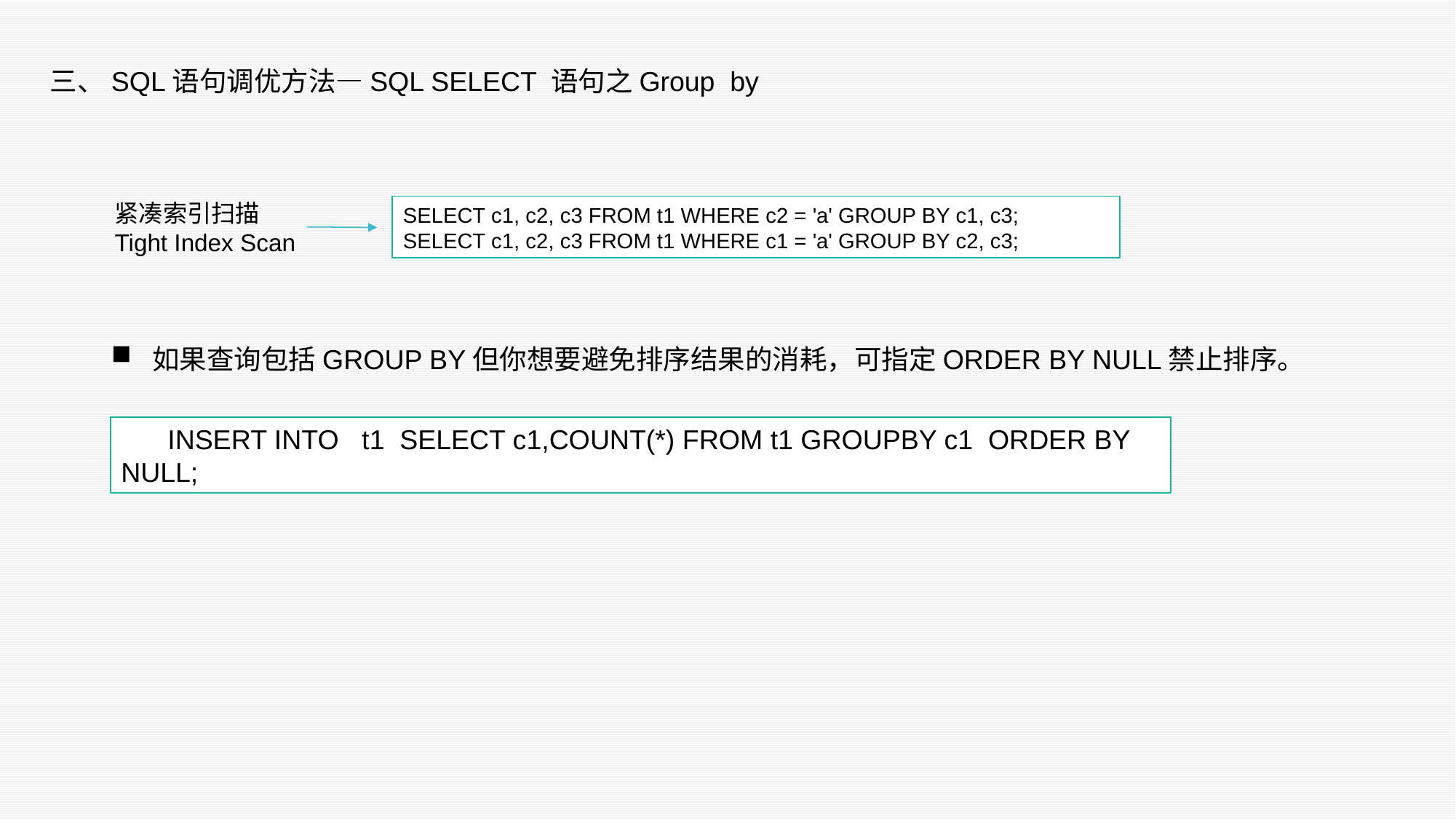

三、SQL语句调优方法—SQL SELECT 语句之Group  by
紧凑索引扫描
Tight Index Scan
SELECT c1, c2, c3 FROM t1 WHERE c2 = 'a' GROUP BY c1, c3;
SELECT c1, c2, c3 FROM t1 WHERE c1 = 'a' GROUP BY c2, c3;
如果查询包括GROUP BY但你想要避免排序结果的消耗，可指定ORDER BY NULL禁止排序。
 　INSERT INTO   t1  SELECT c1,COUNT(*) FROM t1 GROUPBY c1  ORDER BY  NULL;